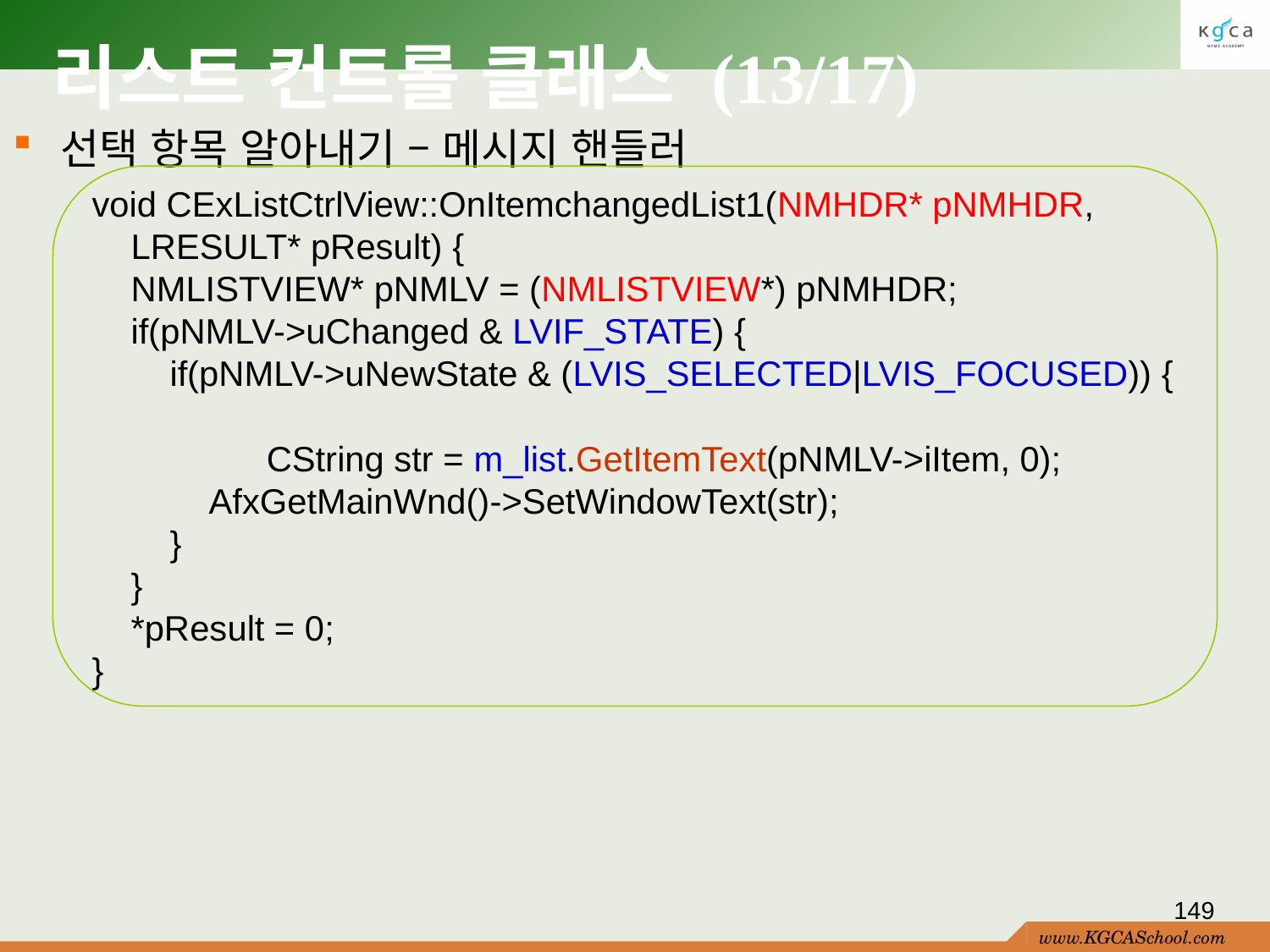

# 리스트 컨트롤 클래스 (13/17)
선택 항목 알아내기 – 메시지 핸들러

void CExListCtrlView::OnItemchangedList1(NMHDR* pNMHDR,
    LRESULT* pResult) {
    NMLISTVIEW* pNMLV = (NMLISTVIEW*) pNMHDR;
    if(pNMLV->uChanged & LVIF_STATE) {
        if(pNMLV->uNewState & (LVIS_SELECTED|LVIS_FOCUSED)) {

		CString str = m_list.GetItemText(pNMLV->iItem, 0);
            AfxGetMainWnd()->SetWindowText(str);
        }
    }
    *pResult = 0;
}

149